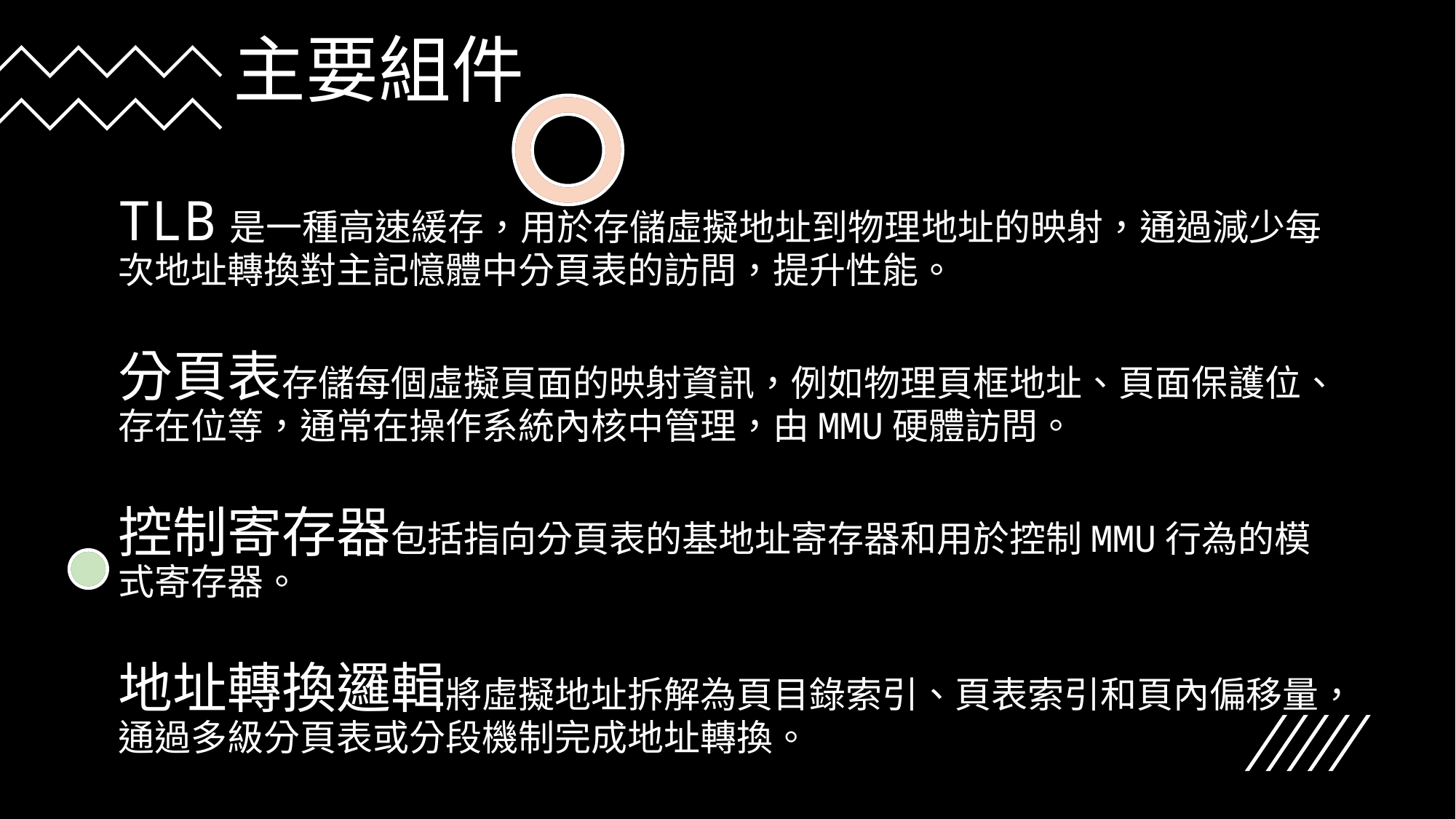

主要組件

TLB是一種高速緩存，用於存儲虛擬地址到物理地址的映射，通過減少每次地址轉換對主記憶體中分頁表的訪問，提升性能。

分頁表存儲每個虛擬頁面的映射資訊，例如物理頁框地址、頁面保護位、存在位等，通常在操作系統內核中管理，由MMU硬體訪問。

控制寄存器包括指向分頁表的基地址寄存器和用於控制MMU行為的模式寄存器。

地址轉換邏輯將虛擬地址拆解為頁目錄索引、頁表索引和頁內偏移量，通過多級分頁表或分段機制完成地址轉換。